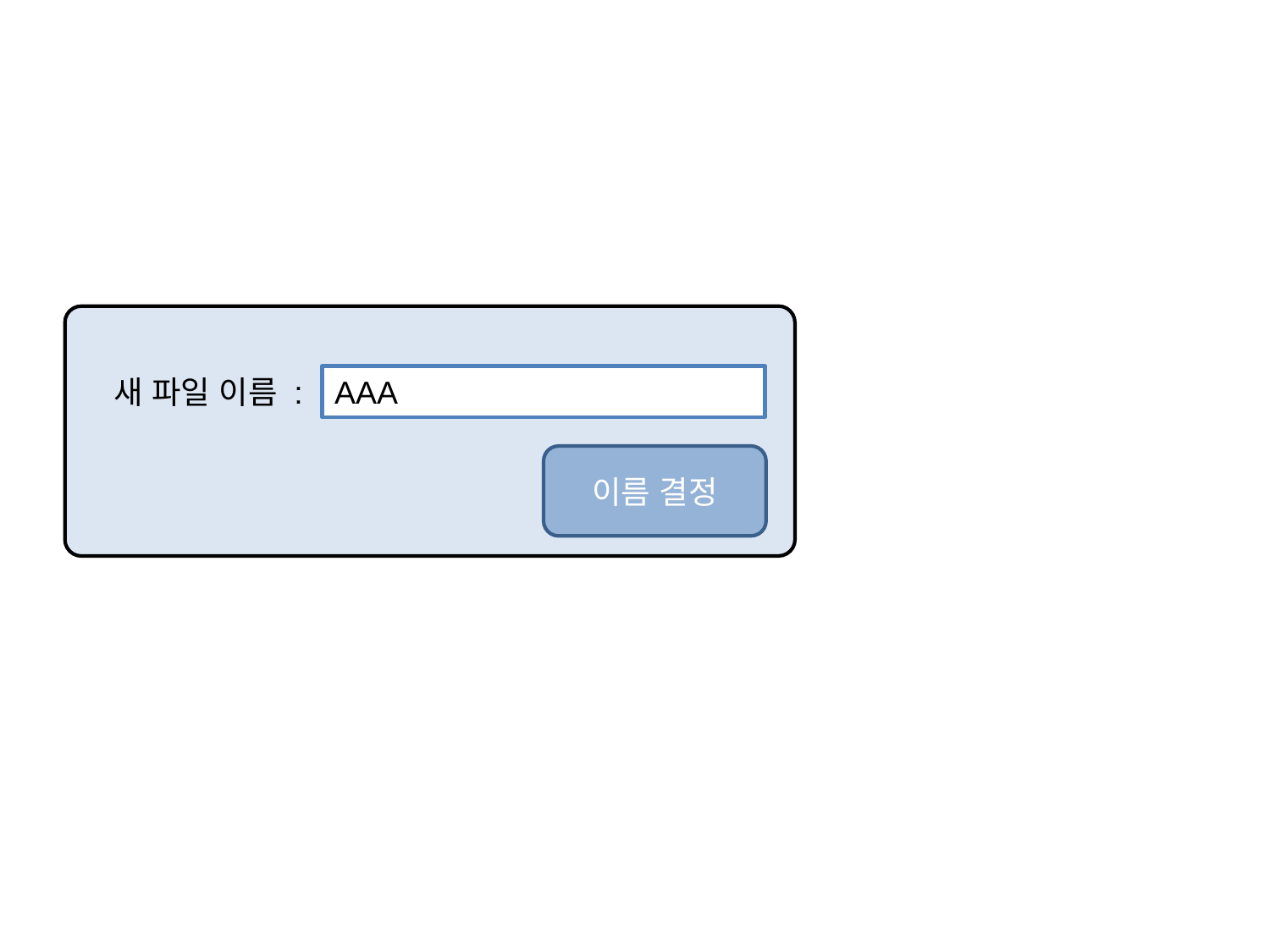

새 파일 이름 :
AAA
이름 결정